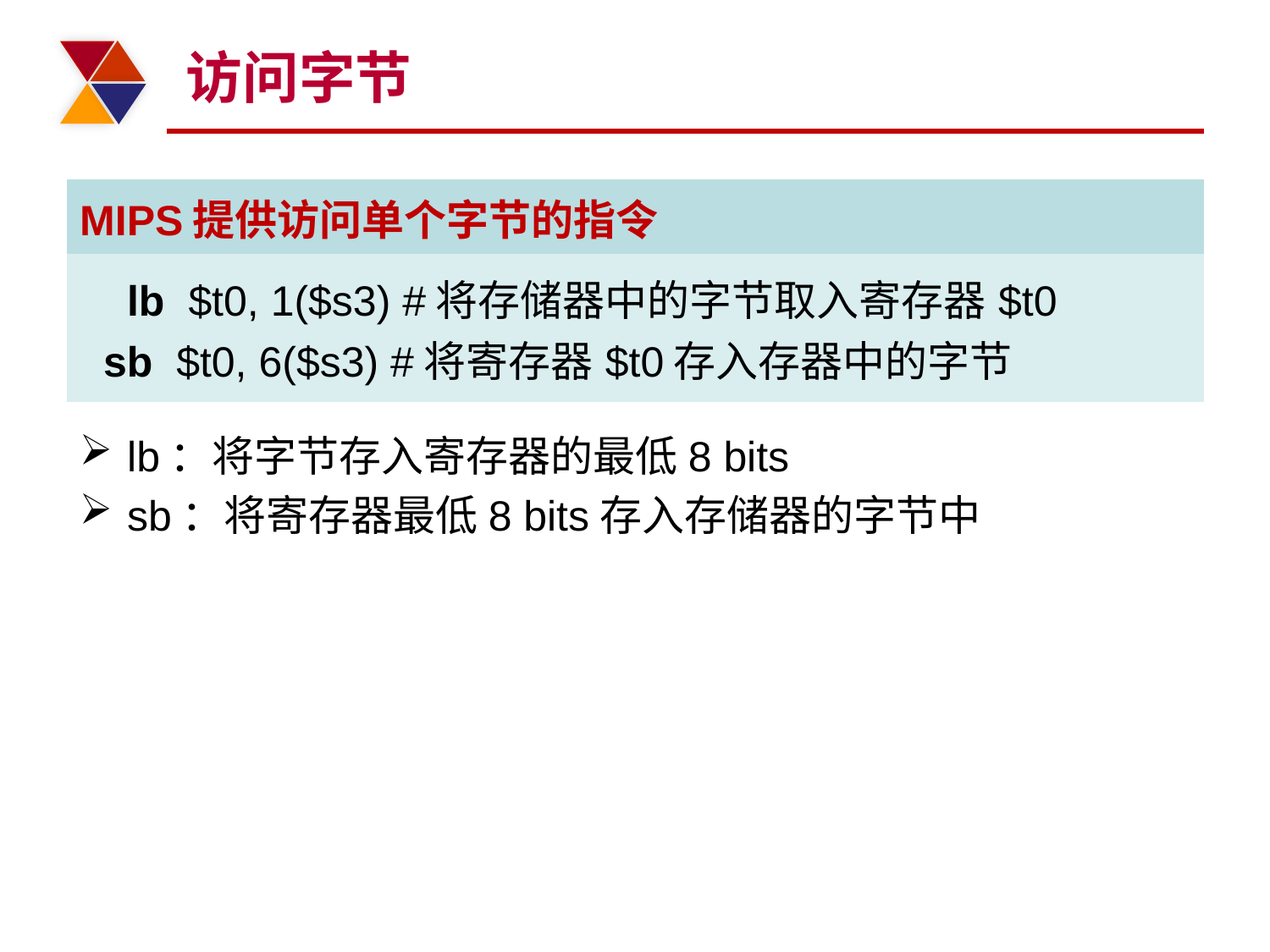

# 访问字节
| MIPS提供访问单个字节的指令 |
| --- |
| lb $t0, 1($s3) #将存储器中的字节取入寄存器$t0 sb $t0, 6($s3) #将寄存器$t0存入存器中的字节 |
lb：将字节存入寄存器的最低8 bits
sb：将寄存器最低8 bits存入存储器的字节中